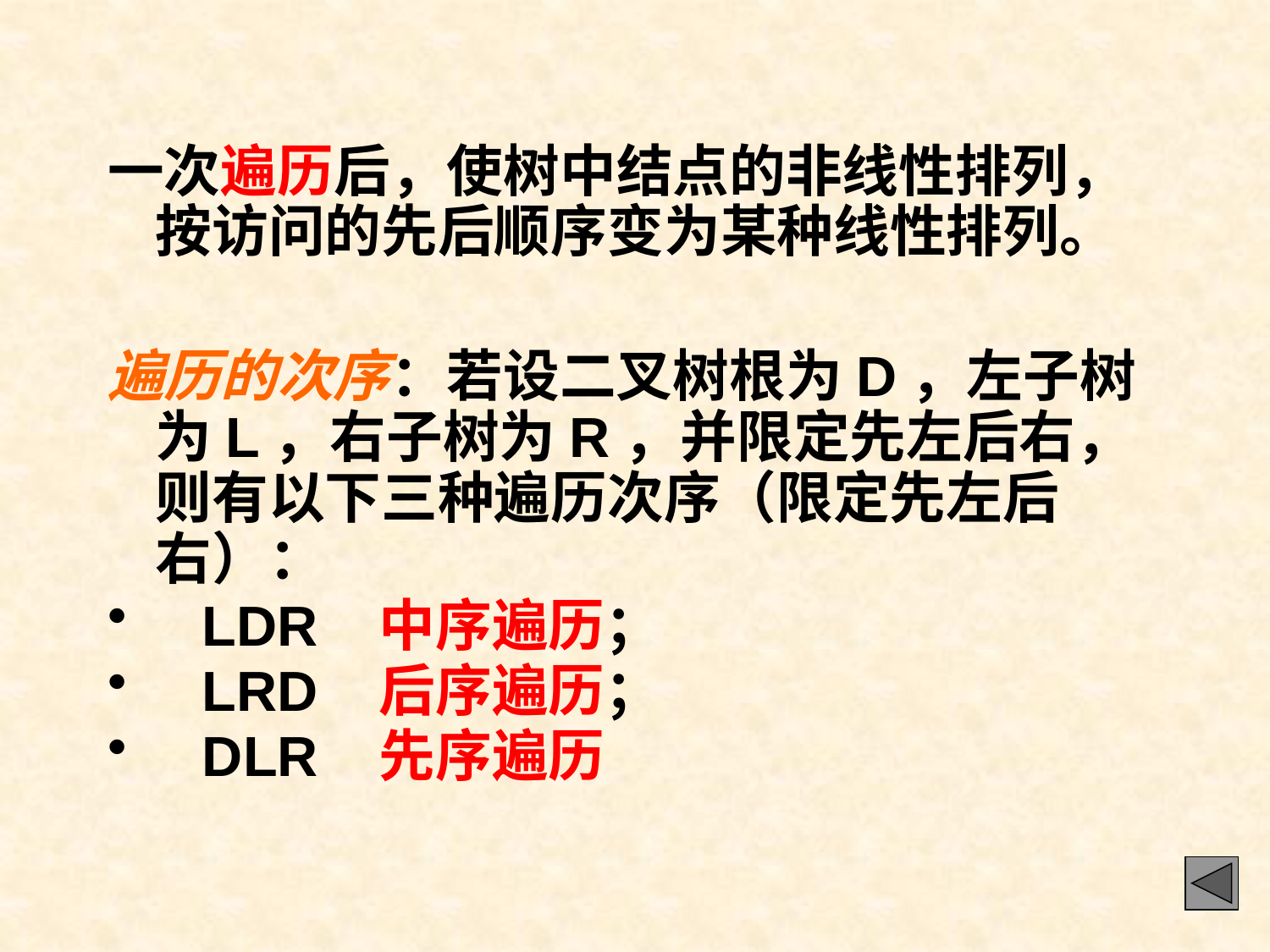

# 一次遍历后，使树中结点的非线性排列，按访问的先后顺序变为某种线性排列。

遍历的次序：若设二叉树根为D，左子树为L，右子树为R，并限定先左后右，则有以下三种遍历次序（限定先左后右）：
   LDR   中序遍历；
   LRD   后序遍历；
   DLR   先序遍历